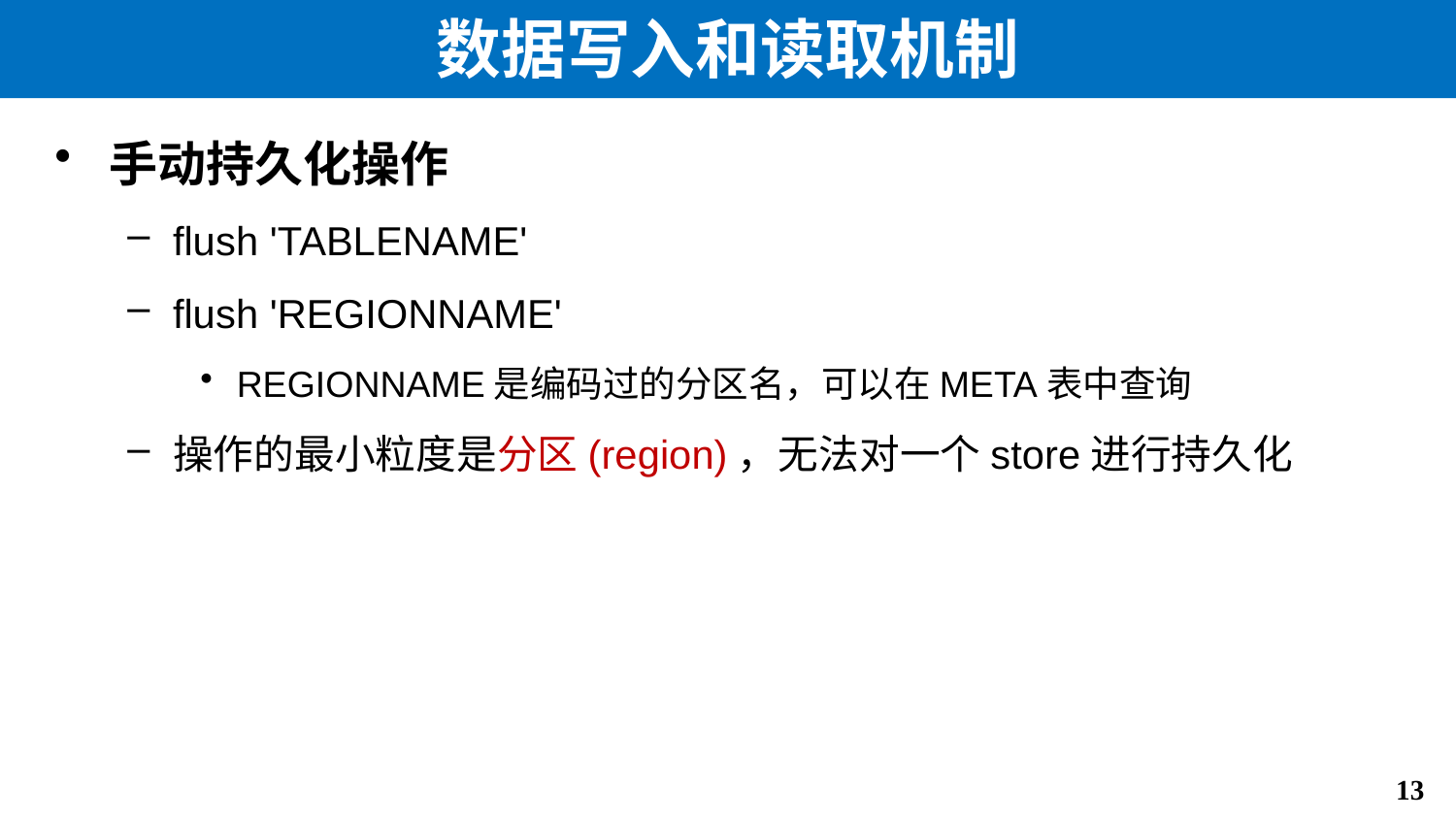

# 数据写入和读取机制
手动持久化操作
flush 'TABLENAME'
flush 'REGIONNAME'
REGIONNAME是编码过的分区名，可以在META表中查询
操作的最小粒度是分区(region)，无法对一个store进行持久化